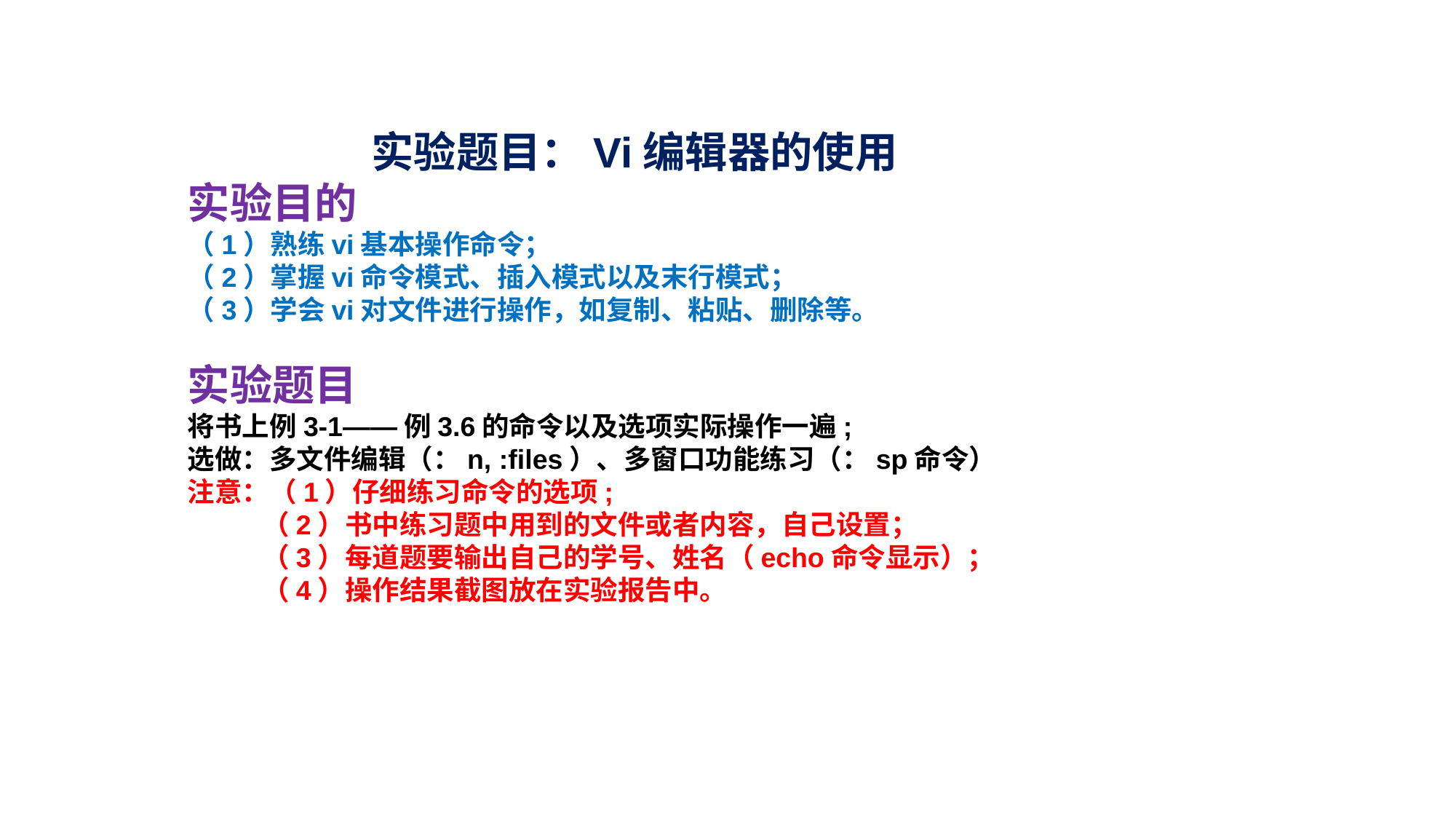

实验题目：Vi编辑器的使用
实验目的
（1）熟练vi基本操作命令；
（2）掌握vi命令模式、插入模式以及末行模式；
（3）学会vi对文件进行操作，如复制、粘贴、删除等。

实验题目
将书上例3-1——例3.6的命令以及选项实际操作一遍;
选做：多文件编辑（：n, :files）、多窗口功能练习（：sp命令）
注意：（1）仔细练习命令的选项;
           （2）书中练习题中用到的文件或者内容，自己设置；
           （3）每道题要输出自己的学号、姓名（echo命令显示）；
           （4）操作结果截图放在实验报告中。